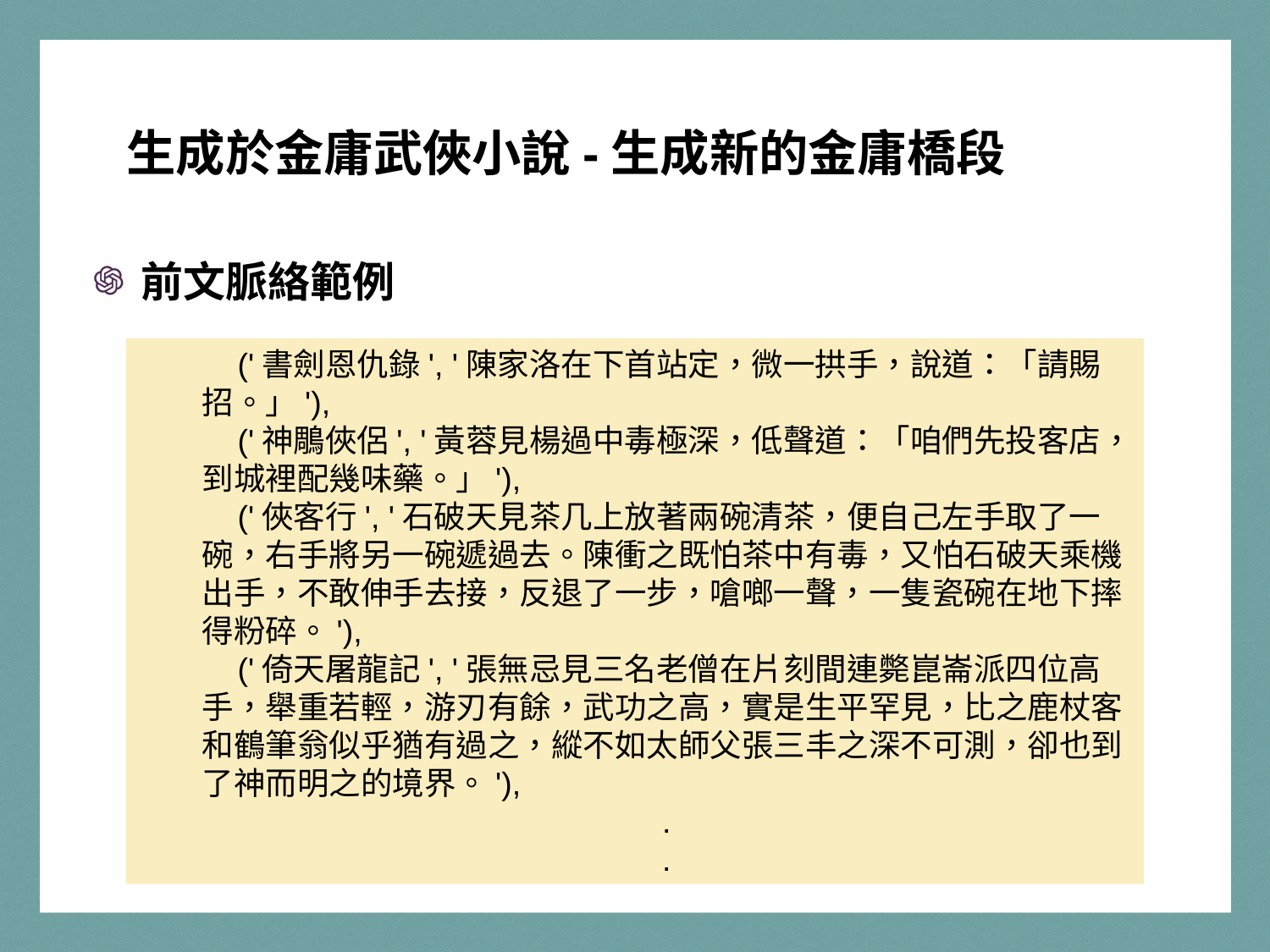

生成於金庸武俠小說-生成新的金庸橋段
前文脈絡範例
    ('書劍恩仇錄', '陳家洛在下首站定，微一拱手，說道：「請賜招。」'),
    ('神鵰俠侶', '黃蓉見楊過中毒極深，低聲道：「咱們先投客店，到城裡配幾味藥。」'),
    ('俠客行', '石破天見茶几上放著兩碗清茶，便自己左手取了一碗，右手將另一碗遞過去。陳衝之既怕茶中有毒，又怕石破天乘機出手，不敢伸手去接，反退了一步，嗆啷一聲，一隻瓷碗在地下摔得粉碎。'),
    ('倚天屠龍記', '張無忌見三名老僧在片刻間連斃崑崙派四位高手，舉重若輕，游刃有餘，武功之高，實是生平罕見，比之鹿杖客和鶴筆翁似乎猶有過之，縱不如太師父張三丰之深不可測，卻也到了神而明之的境界。'),
.
.